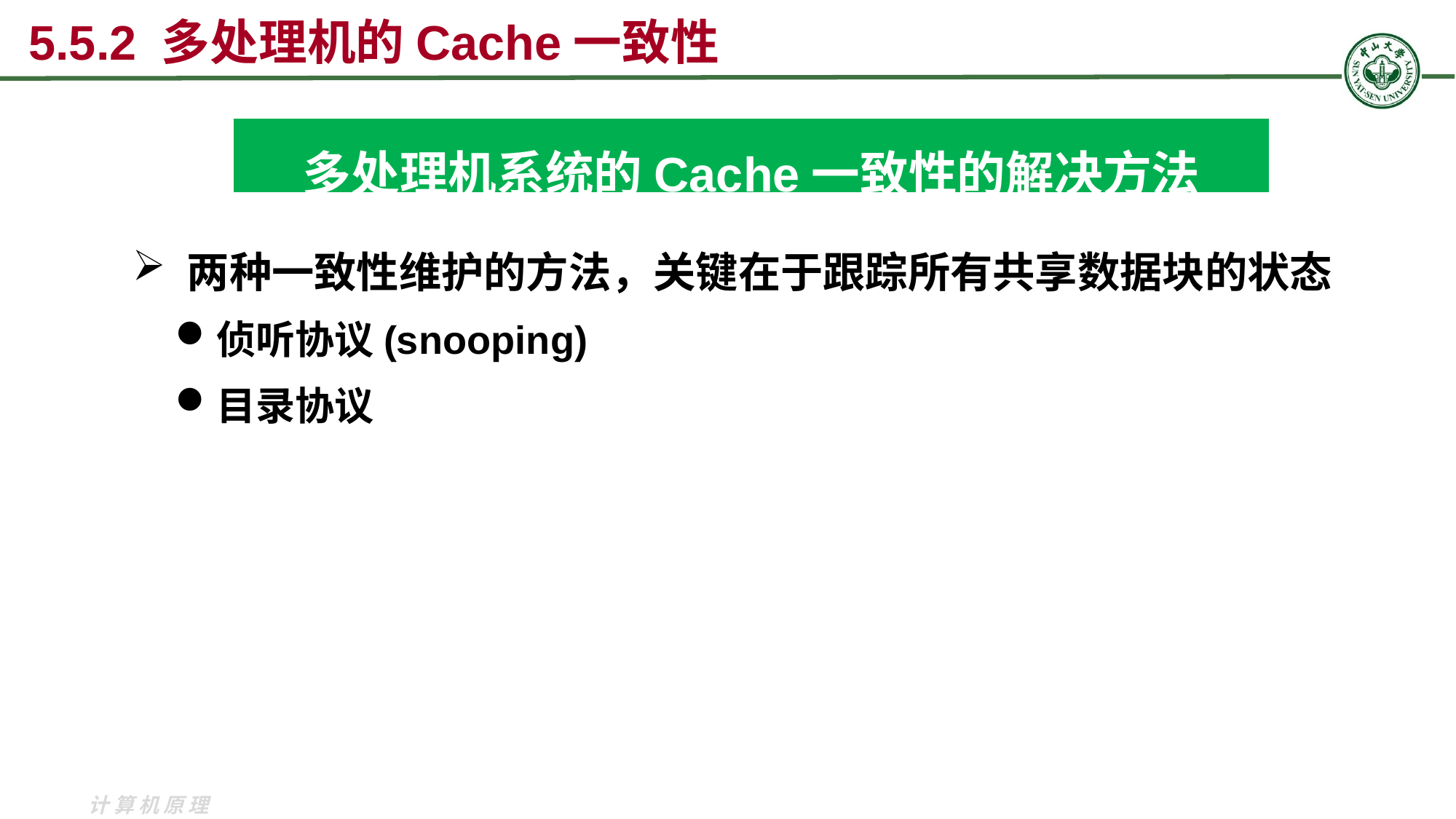

5.5.2 多处理机的Cache一致性

多处理机系统的Cache一致性的解决方法
两种一致性维护的方法，关键在于跟踪所有共享数据块的状态
侦听协议(snooping)
目录协议